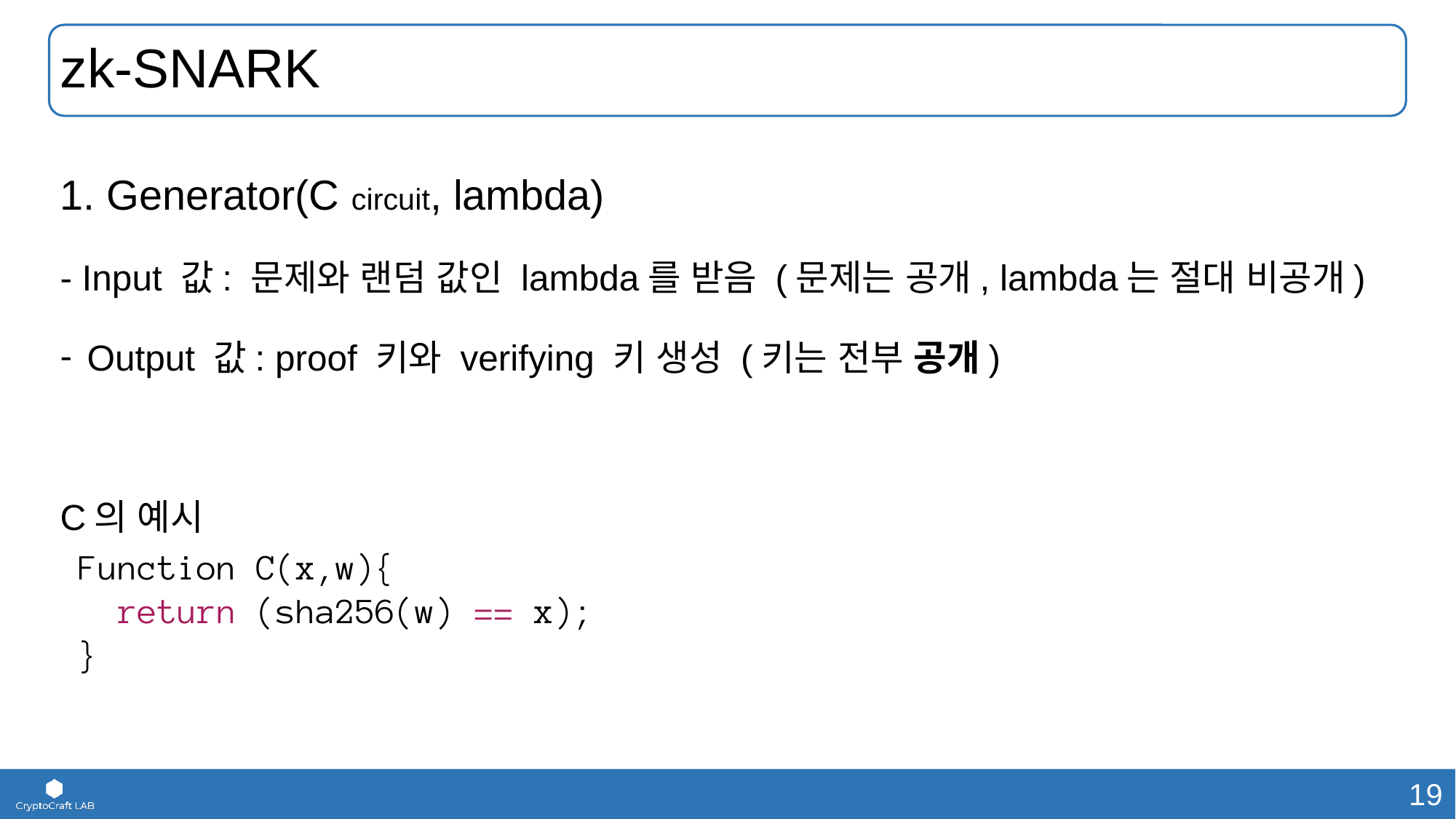

# zk-SNARK
1. Generator(C circuit, lambda)
- Input 값: 문제와 랜덤 값인 lambda를 받음 (문제는 공개, lambda는 절대 비공개)
Output 값: proof 키와 verifying 키 생성 (키는 전부 공개)

C의 예시
Function C(x,w){
  return (sha256(w) == x);
}